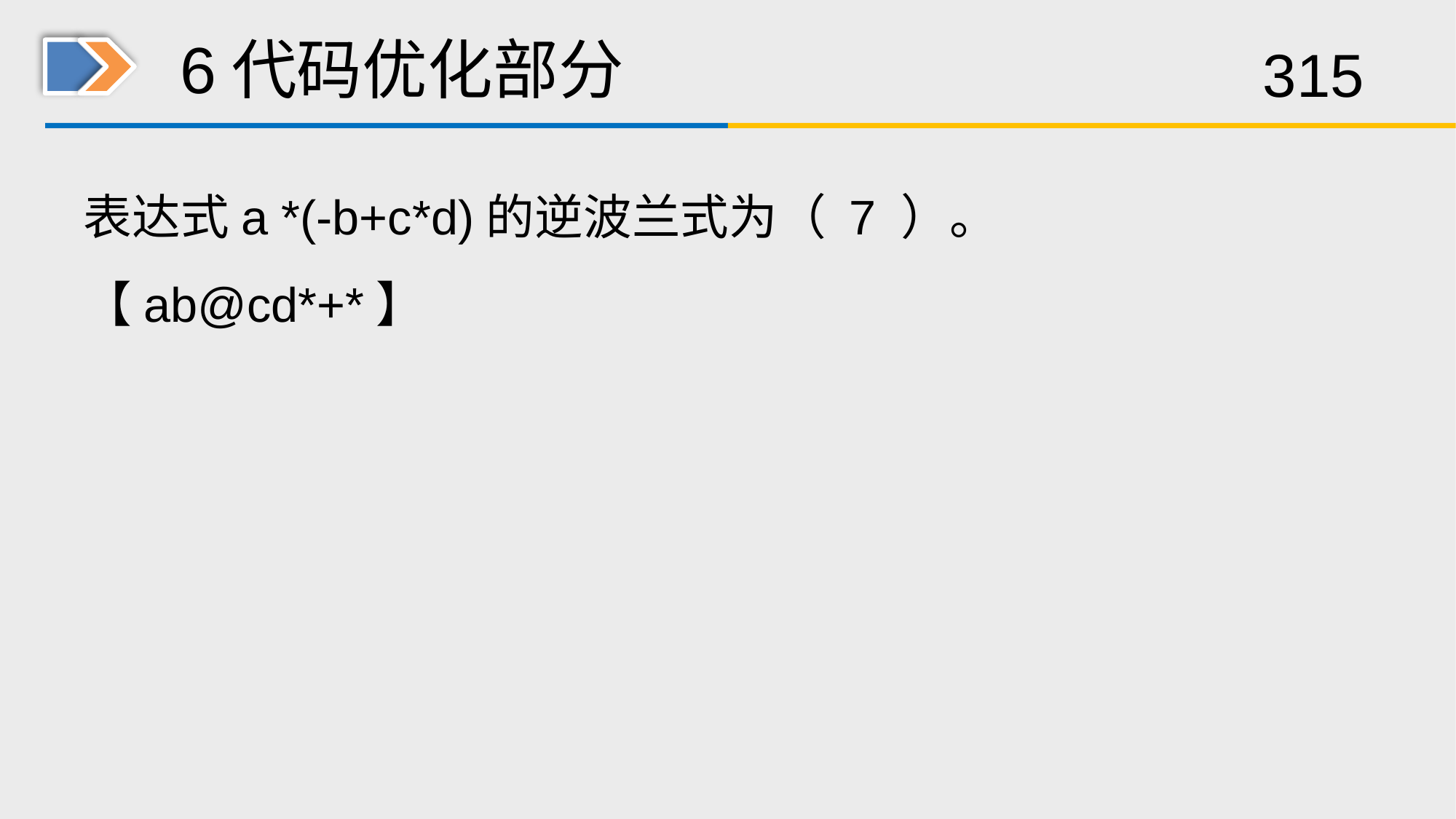

# 6代码优化部分
315
表达式a *(-b+c*d)的逆波兰式为（ 7 ）。【ab@cd*+*】